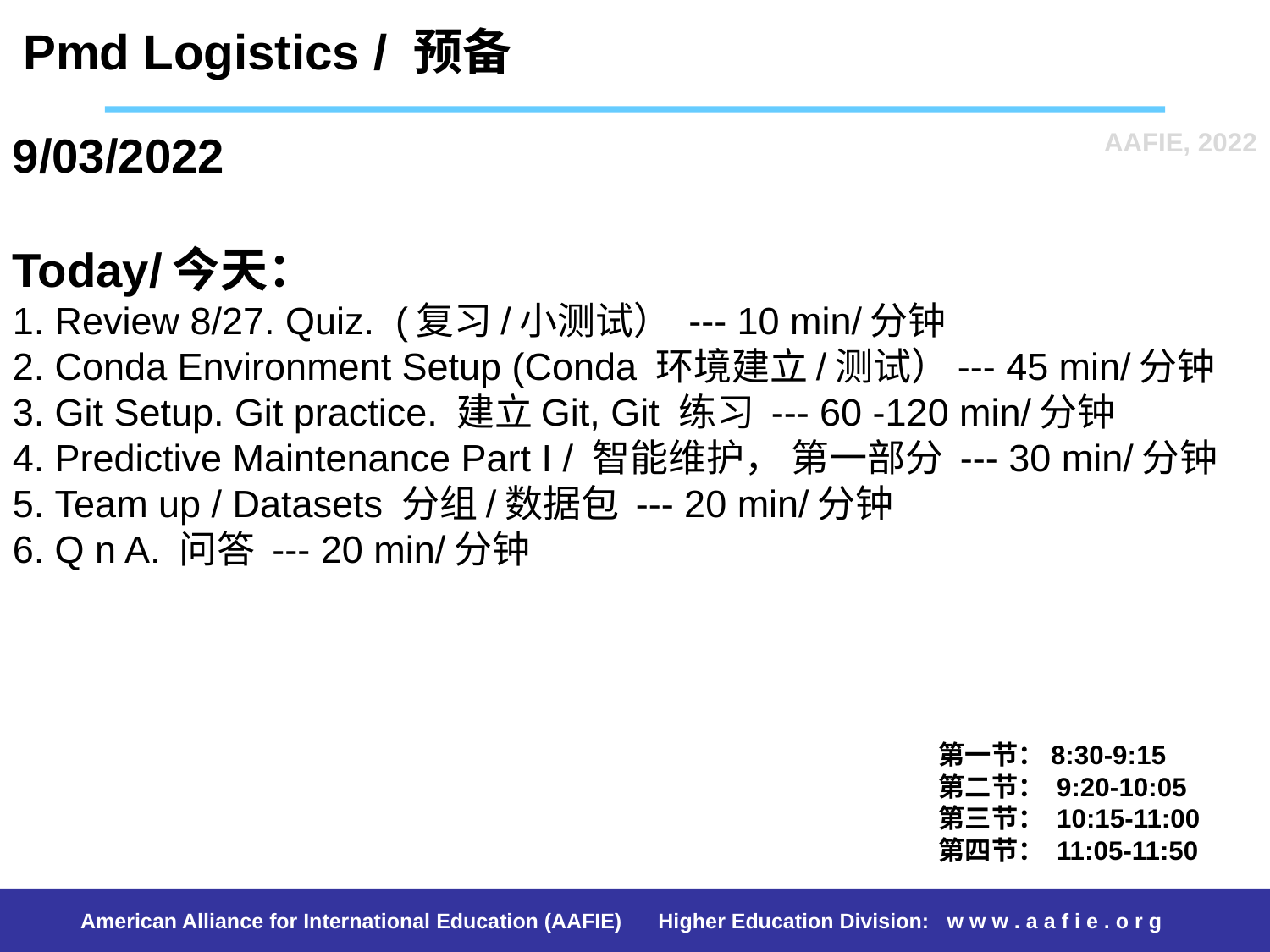

Pmd Logistics / 预备
AAFIE, 2022
# 9/03/2022 Today/今天： 1. Review 8/27. Quiz.  (复习/小测试） --- 10 min/分钟 2. Conda Environment Setup (Conda 环境建立/测试）--- 45 min/分钟 3. Git Setup. Git practice. 建立Git, Git 练习 --- 60 -120 min/分钟 4. Predictive Maintenance Part I / 智能维护， 第一部分 --- 30 min/分钟 5. Team up / Datasets 分组/数据包 --- 20 min/分钟 6. Q n A. 问答 --- 20 min/分钟
第一节：8:30-9:15
第二节： 9:20-10:05
第三节： 10:15-11:00
第四节： 11:05-11:50